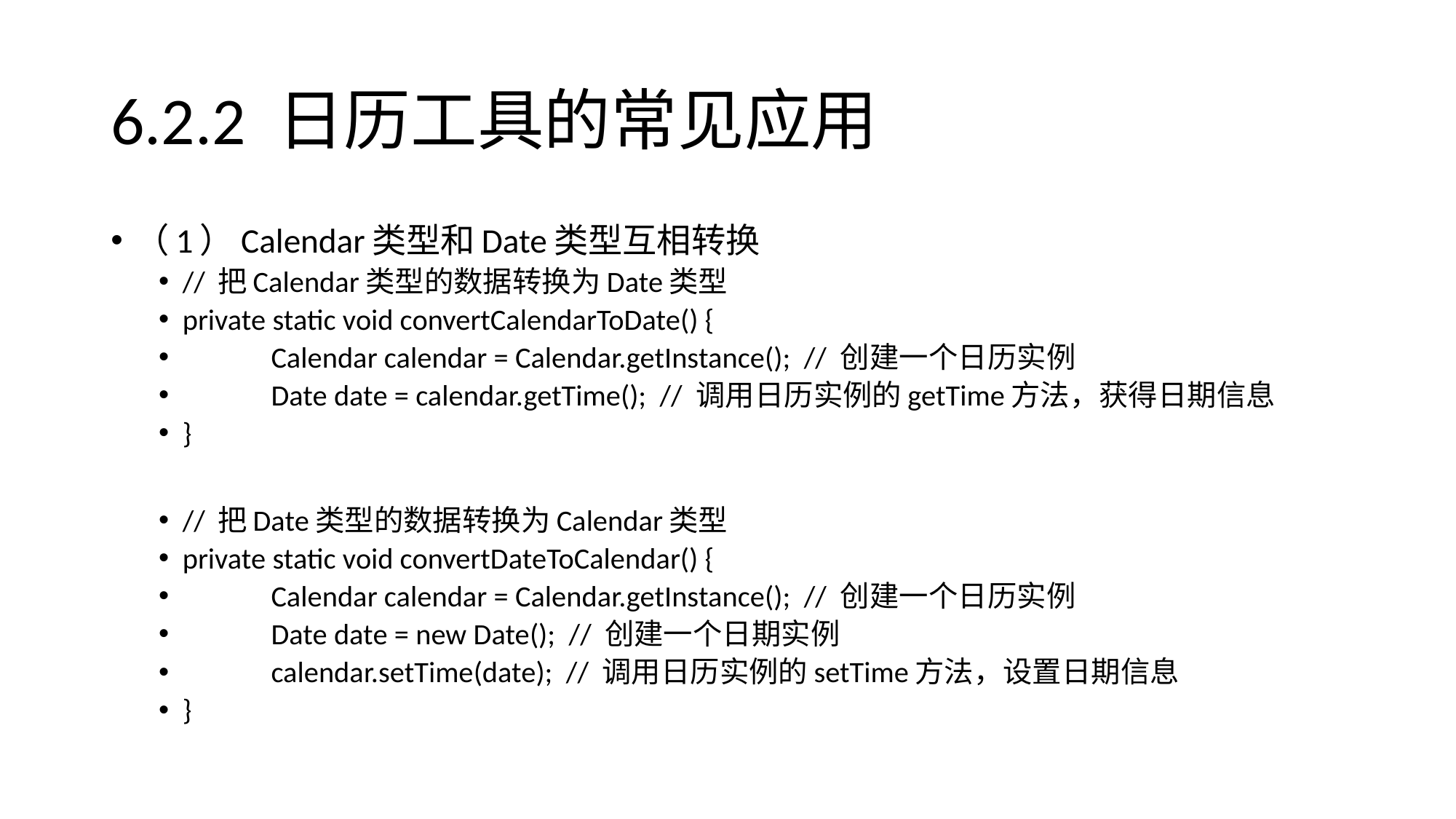

# 6.2.2 日历工具的常见应用
（1）Calendar类型和Date类型互相转换
// 把Calendar类型的数据转换为Date类型
private static void convertCalendarToDate() {
	Calendar calendar = Calendar.getInstance();  // 创建一个日历实例
	Date date = calendar.getTime();  // 调用日历实例的getTime方法，获得日期信息
}

// 把Date类型的数据转换为Calendar类型
private static void convertDateToCalendar() {
	Calendar calendar = Calendar.getInstance();  // 创建一个日历实例
	Date date = new Date();  // 创建一个日期实例
	calendar.setTime(date);  // 调用日历实例的setTime方法，设置日期信息
}